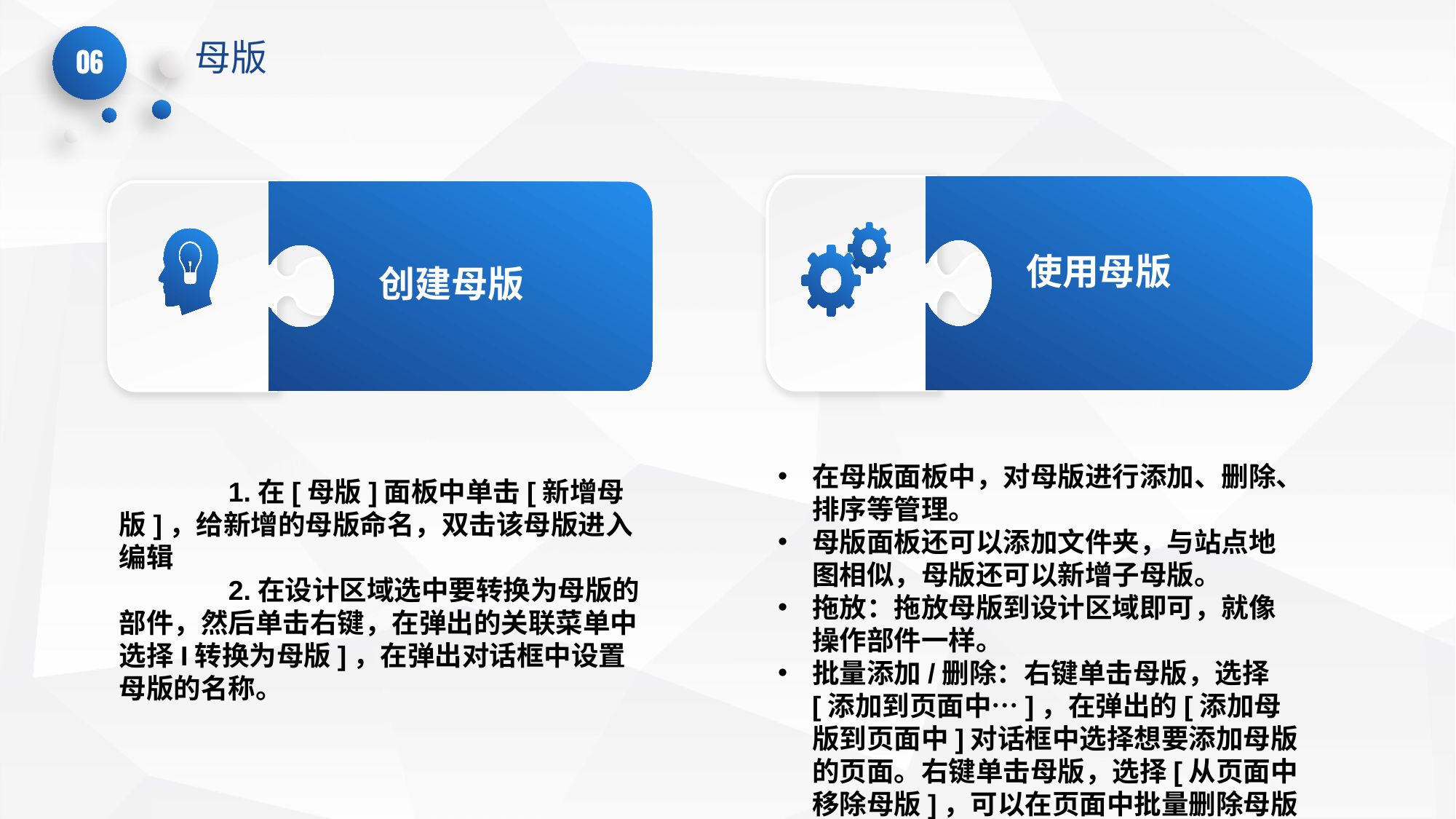

06
母版

使用母版
创建母版

	1.在[母版]面板中单击[新增母版]，给新增的母版命名，双击该母版进入编辑
	2.在设计区域选中要转换为母版的部件，然后单击右键，在弹出的关联菜单中选择I转换为母版]，在弹出对话框中设置母版的名称。

在母版面板中，对母版进行添加、删除、排序等管理。
母版面板还可以添加文件夹，与站点地图相似，母版还可以新增子母版。
拖放：拖放母版到设计区域即可，就像操作部件一样。
批量添加/删除：右键单击母版，选择[添加到页面中…]，在弹出的[添加母版到页面中]对话框中选择想要添加母版的页面。右键单击母版，选择[从页面中移除母版]，可以在页面中批量删除母版